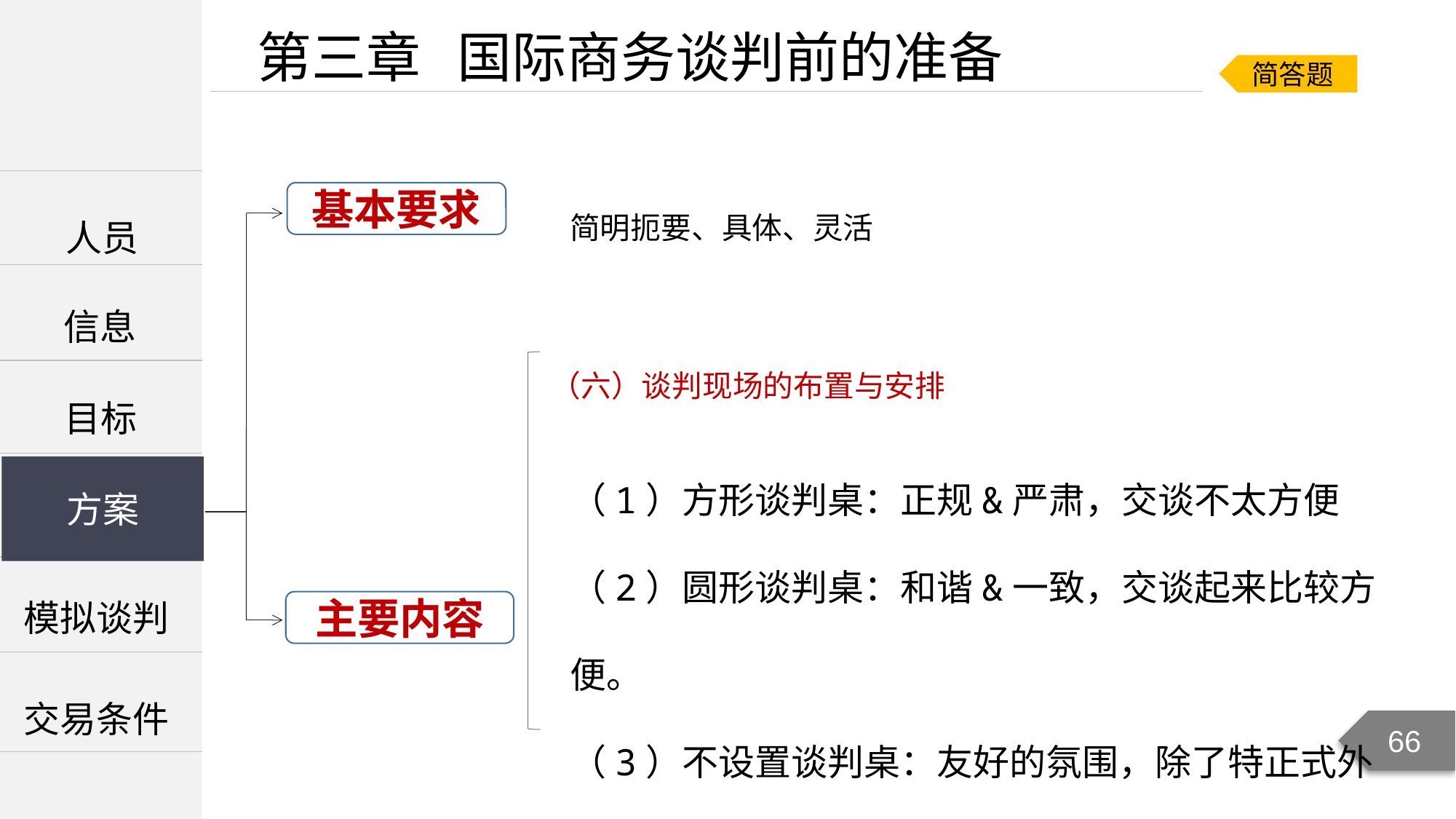

第三章   国际商务谈判前的准备
简答题
简明扼要、具体、灵活
|  |
| --- |
|  |
|  |
基本要求
人员

信息
（六）谈判现场的布置与安排

目标
（1）方形谈判桌：正规&严肃，交谈不太方便
（2）圆形谈判桌：和谐&一致，交谈起来比较方便。
（3）不设置谈判桌：友好的氛围，除了特正式外
方案

方案
模拟谈判
主要内容
交易条件
66